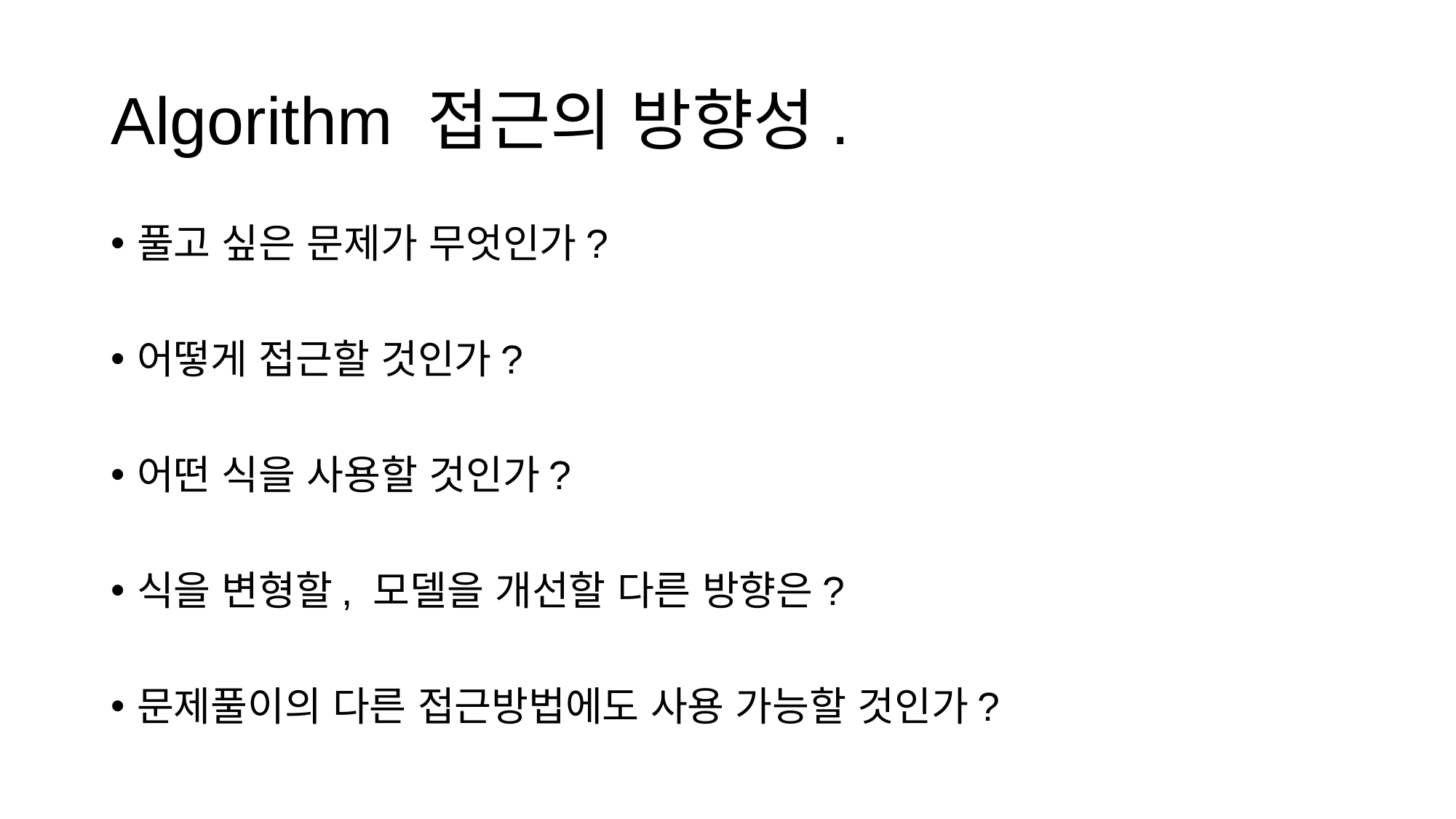

# Algorithm 접근의 방향성.
풀고 싶은 문제가 무엇인가?

어떻게 접근할 것인가?

어떤 식을 사용할 것인가?

식을 변형할, 모델을 개선할 다른 방향은?

문제풀이의 다른 접근방법에도 사용 가능할 것인가?